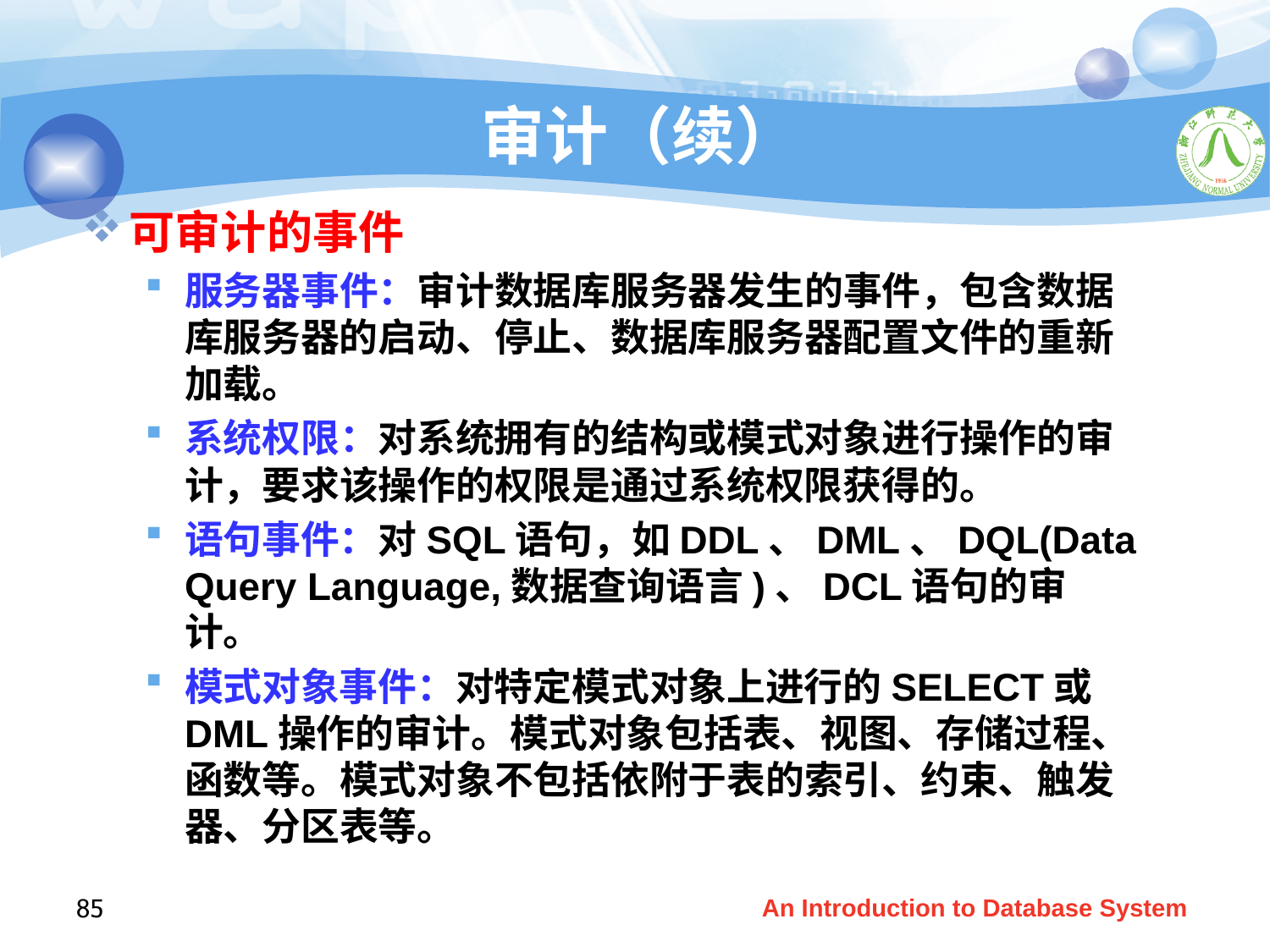

# 审计（续）
可审计的事件
服务器事件：审计数据库服务器发生的事件，包含数据库服务器的启动、停止、数据库服务器配置文件的重新加载。
系统权限：对系统拥有的结构或模式对象进行操作的审计，要求该操作的权限是通过系统权限获得的。
语句事件：对SQL语句，如DDL、DML、DQL(Data Query Language,数据查询语言)、DCL语句的审计。
模式对象事件：对特定模式对象上进行的SELECT或DML操作的审计。模式对象包括表、视图、存储过程、函数等。模式对象不包括依附于表的索引、约束、触发器、分区表等。
85
An Introduction to Database System